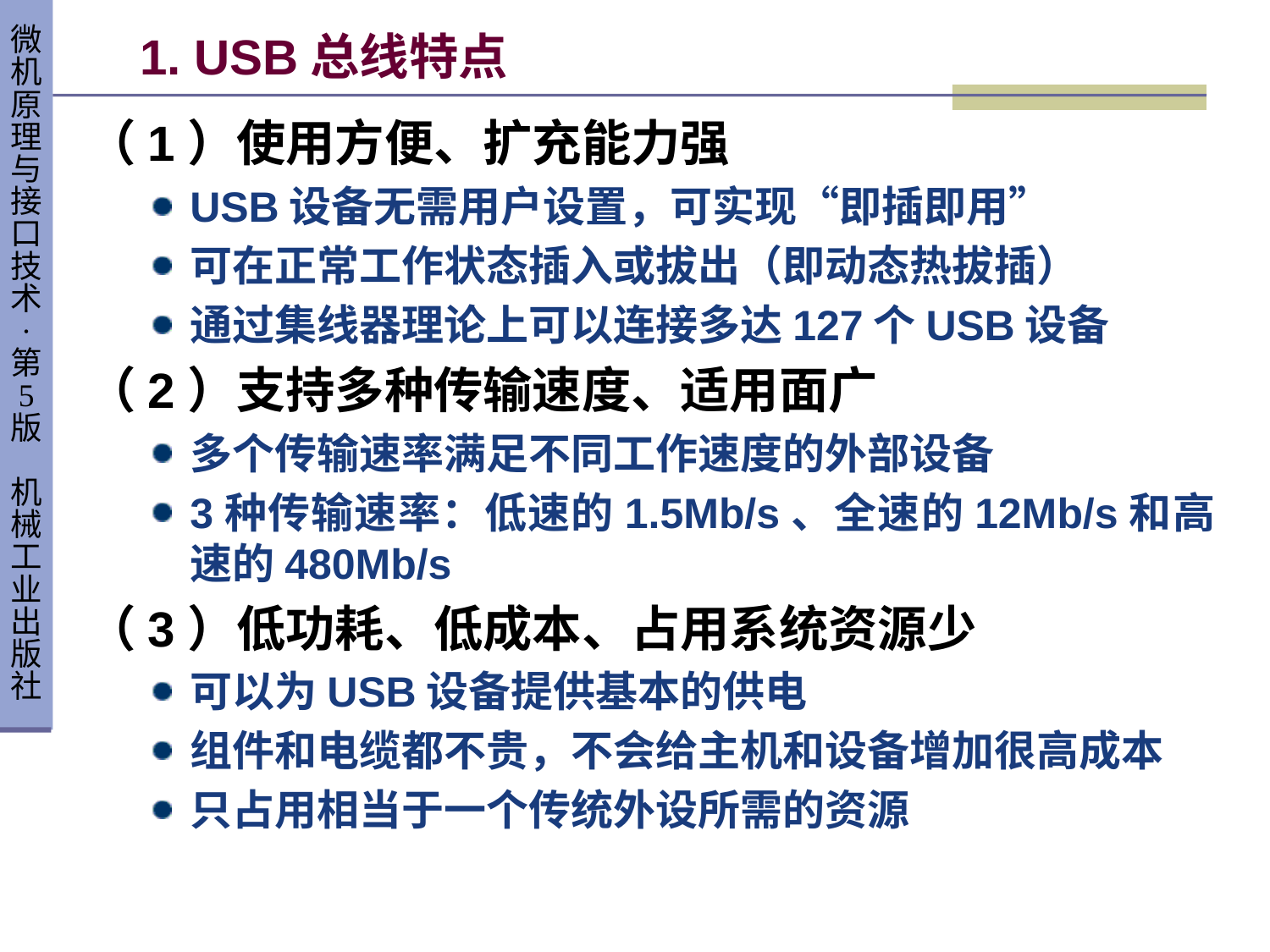

# 1. USB总线特点
（1）使用方便、扩充能力强
USB设备无需用户设置，可实现“即插即用”
可在正常工作状态插入或拔出（即动态热拔插）
通过集线器理论上可以连接多达127个USB设备
（2）支持多种传输速度、适用面广
多个传输速率满足不同工作速度的外部设备
3种传输速率：低速的1.5Mb/s、全速的12Mb/s和高速的480Mb/s
（3）低功耗、低成本、占用系统资源少
可以为USB设备提供基本的供电
组件和电缆都不贵，不会给主机和设备增加很高成本
只占用相当于一个传统外设所需的资源